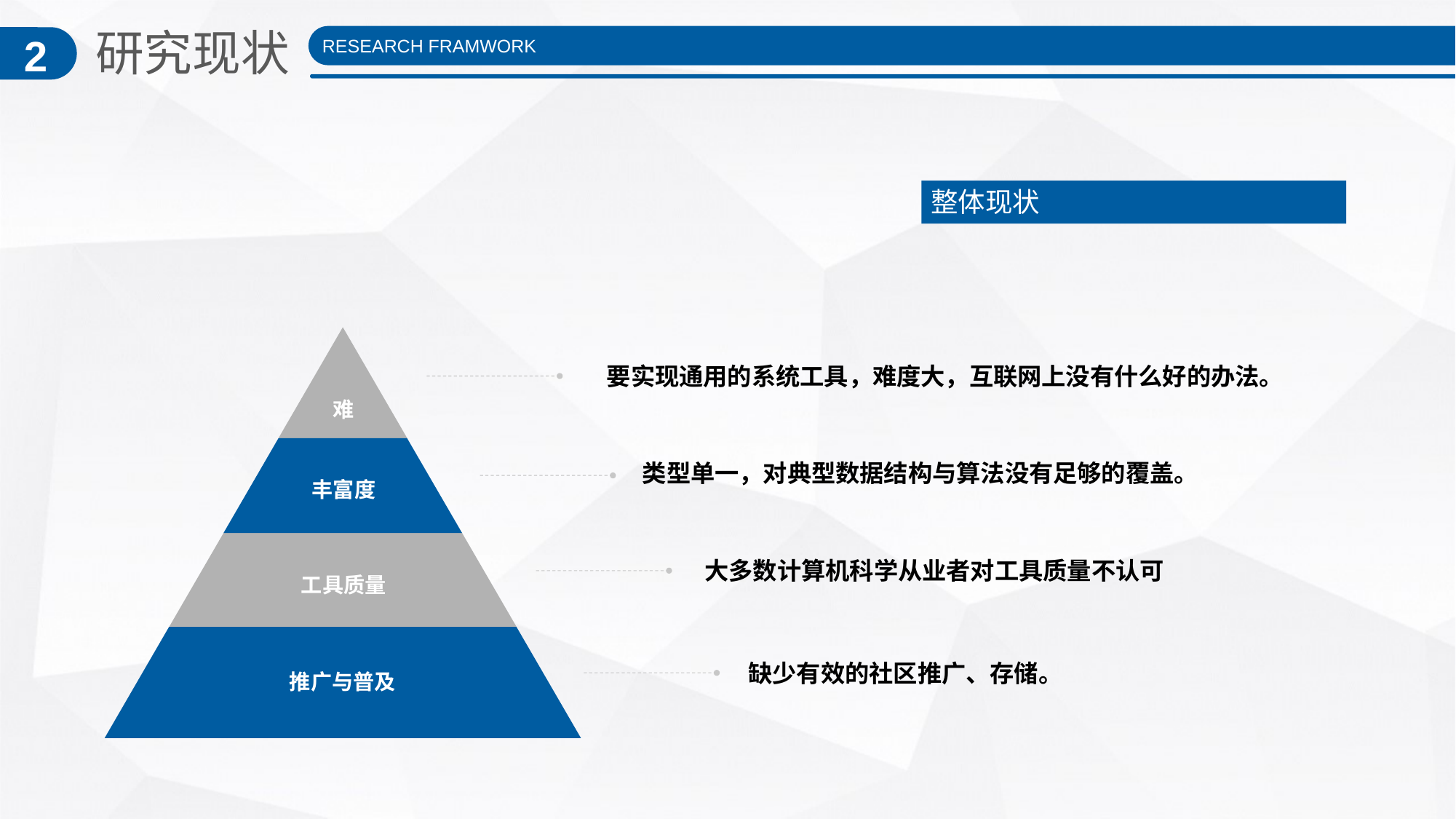

研究现状
2

RESEARCH FRAMWORK

整体现状

难
丰富度
工具质量
推广与普及
要实现通用的系统工具，难度大，互联网上没有什么好的办法。
类型单一，对典型数据结构与算法没有足够的覆盖。
大多数计算机科学从业者对工具质量不认可
缺少有效的社区推广、存储。